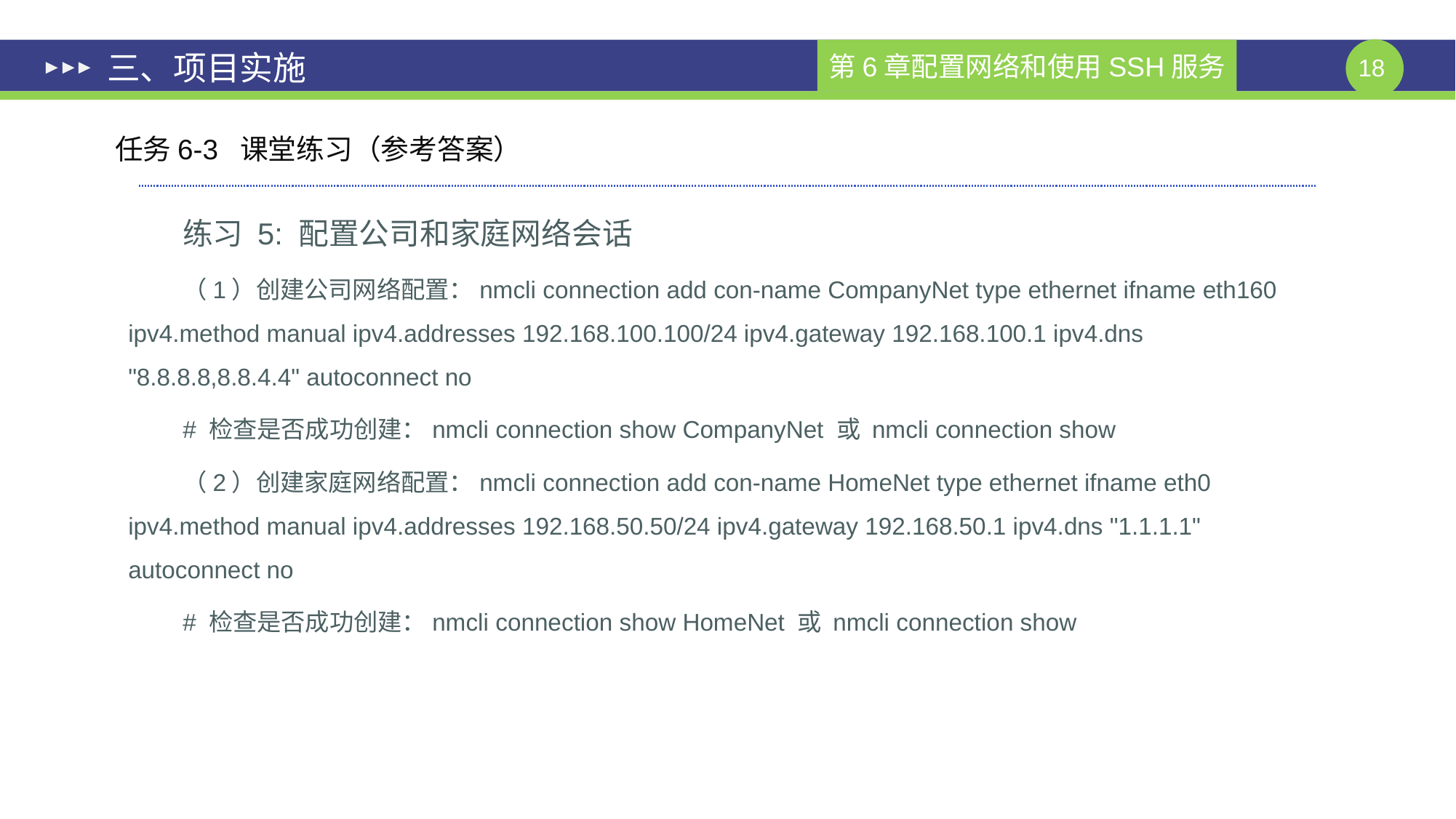

# 三、项目实施
任务6-3  课堂练习（参考答案）

练习 5: 配置公司和家庭网络会话
（1）创建公司网络配置：nmcli connection add con-name CompanyNet type ethernet ifname eth160 ipv4.method manual ipv4.addresses 192.168.100.100/24 ipv4.gateway 192.168.100.1 ipv4.dns "8.8.8.8,8.8.4.4" autoconnect no
# 检查是否成功创建：nmcli connection show CompanyNet 或 nmcli connection show
（2）创建家庭网络配置：nmcli connection add con-name HomeNet type ethernet ifname eth0 ipv4.method manual ipv4.addresses 192.168.50.50/24 ipv4.gateway 192.168.50.1 ipv4.dns "1.1.1.1" autoconnect no
# 检查是否成功创建：nmcli connection show HomeNet 或 nmcli connection show